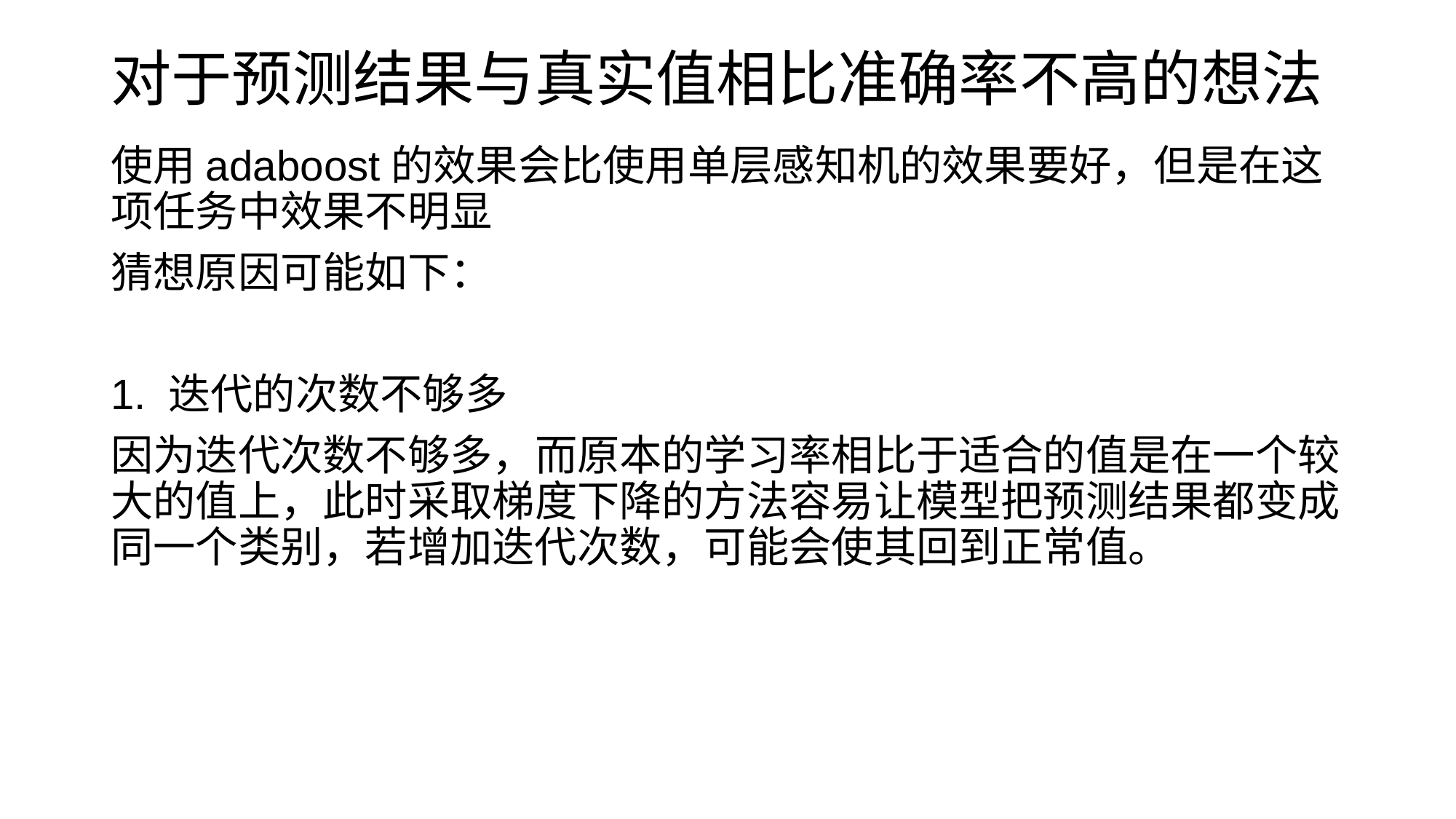

# 对于预测结果与真实值相比准确率不高的想法
使用adaboost的效果会比使用单层感知机的效果要好，但是在这项任务中效果不明显
猜想原因可能如下：

1. 迭代的次数不够多
因为迭代次数不够多，而原本的学习率相比于适合的值是在一个较大的值上，此时采取梯度下降的方法容易让模型把预测结果都变成同一个类别，若增加迭代次数，可能会使其回到正常值。